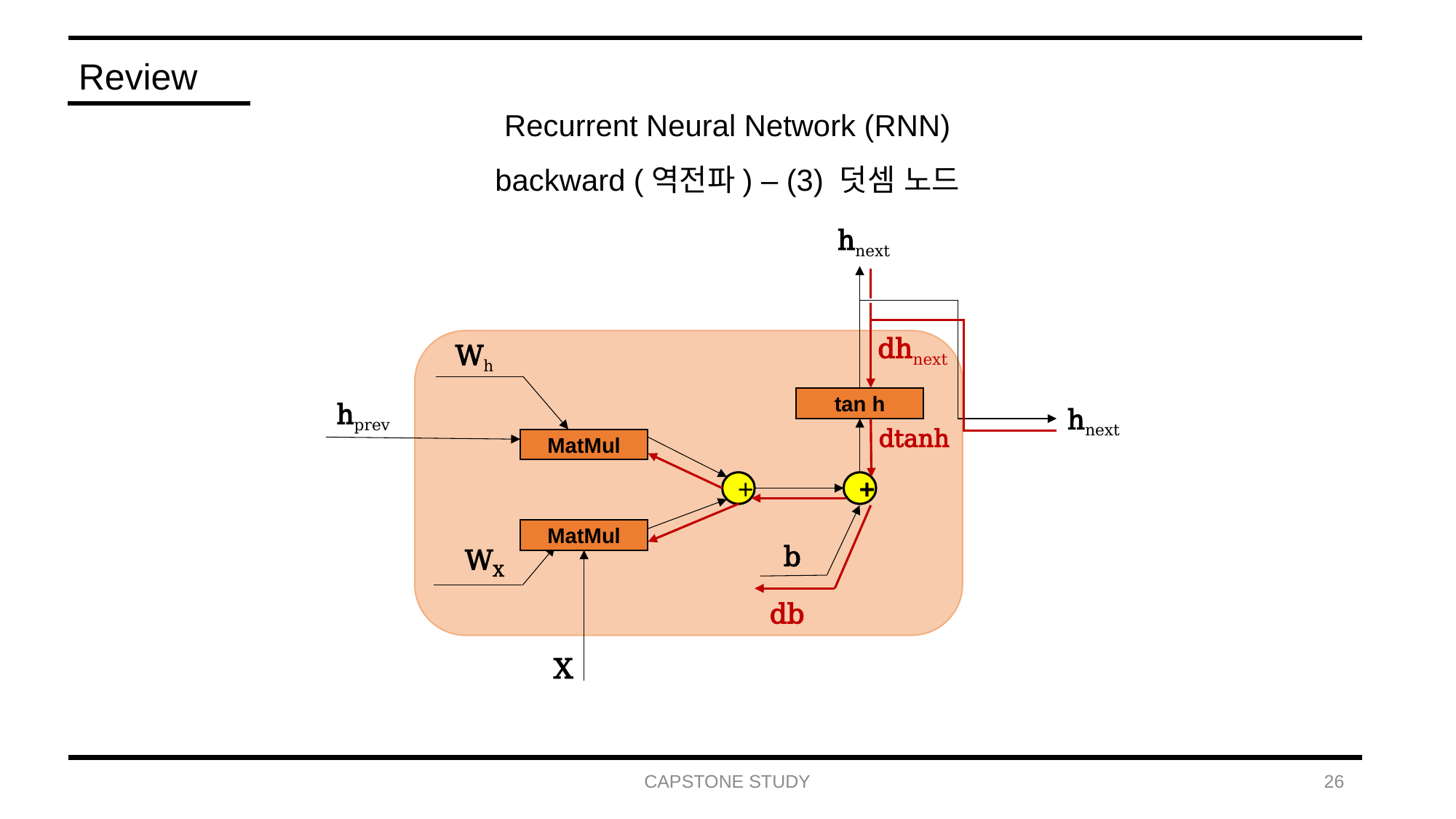

Review
Recurrent Neural Network (RNN)
backward (역전파) – (3) 덧셈 노드
hnext

Wh
tan h
hprev
hnext
MatMul
+
+
MatMul
b
WX
X
dhnext
db
dtanh
CAPSTONE STUDY
26